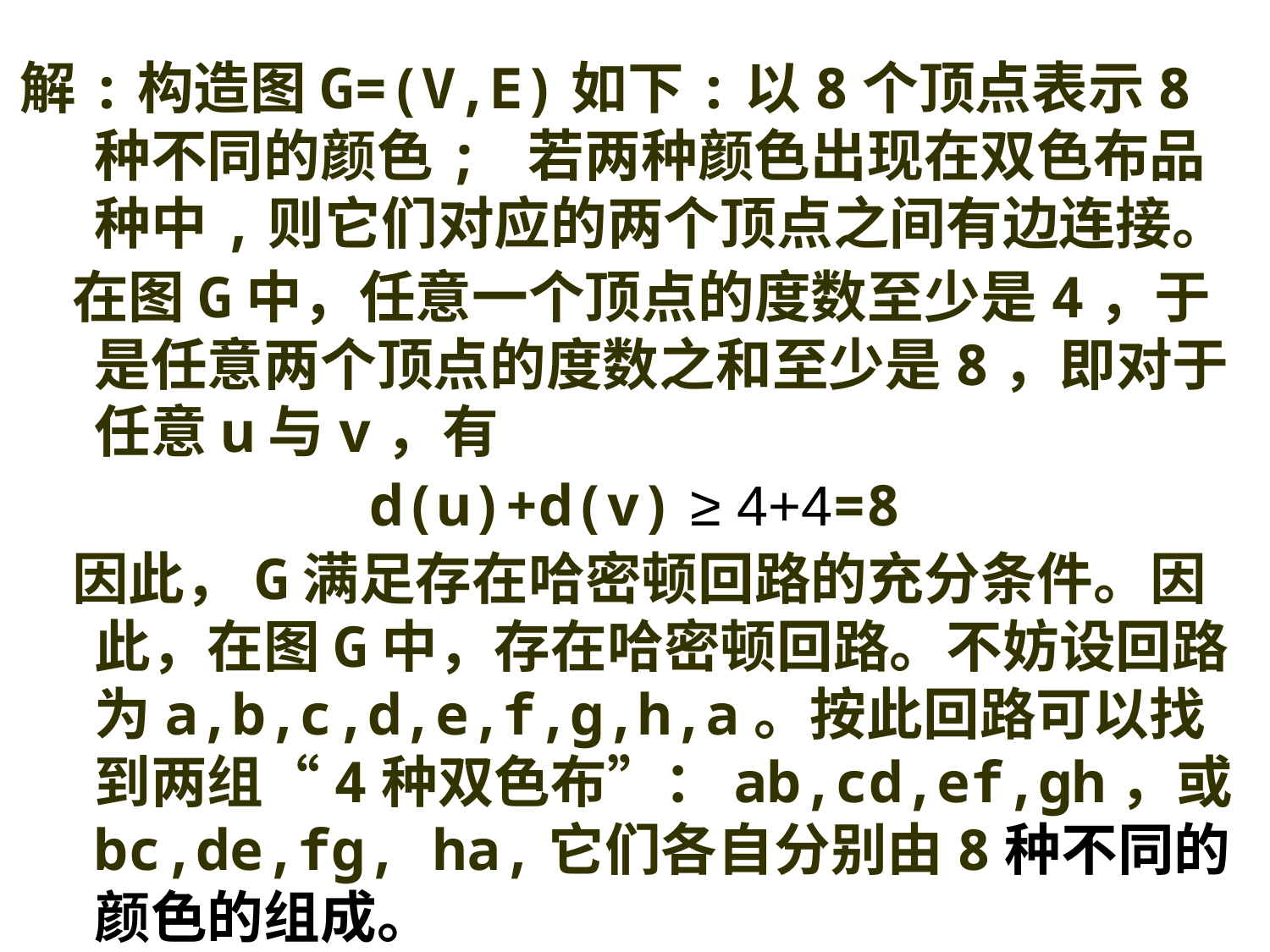

解:构造图G=(V,E)如下:以8个顶点表示8种不同的颜色; 若两种颜色出现在双色布品种中,则它们对应的两个顶点之间有边连接。
   在图G中，任意一个顶点的度数至少是4，于是任意两个顶点的度数之和至少是8，即对于任意u与v，有
d(u)+d(v) ≥ 4+4=8
   因此，G满足存在哈密顿回路的充分条件。因此，在图G中，存在哈密顿回路。不妨设回路为a,b,c,d,e,f,g,h,a。按此回路可以找到两组“4种双色布”：ab,cd,ef,gh，或bc,de,fg, ha,它们各自分别由8种不同的颜色的组成。